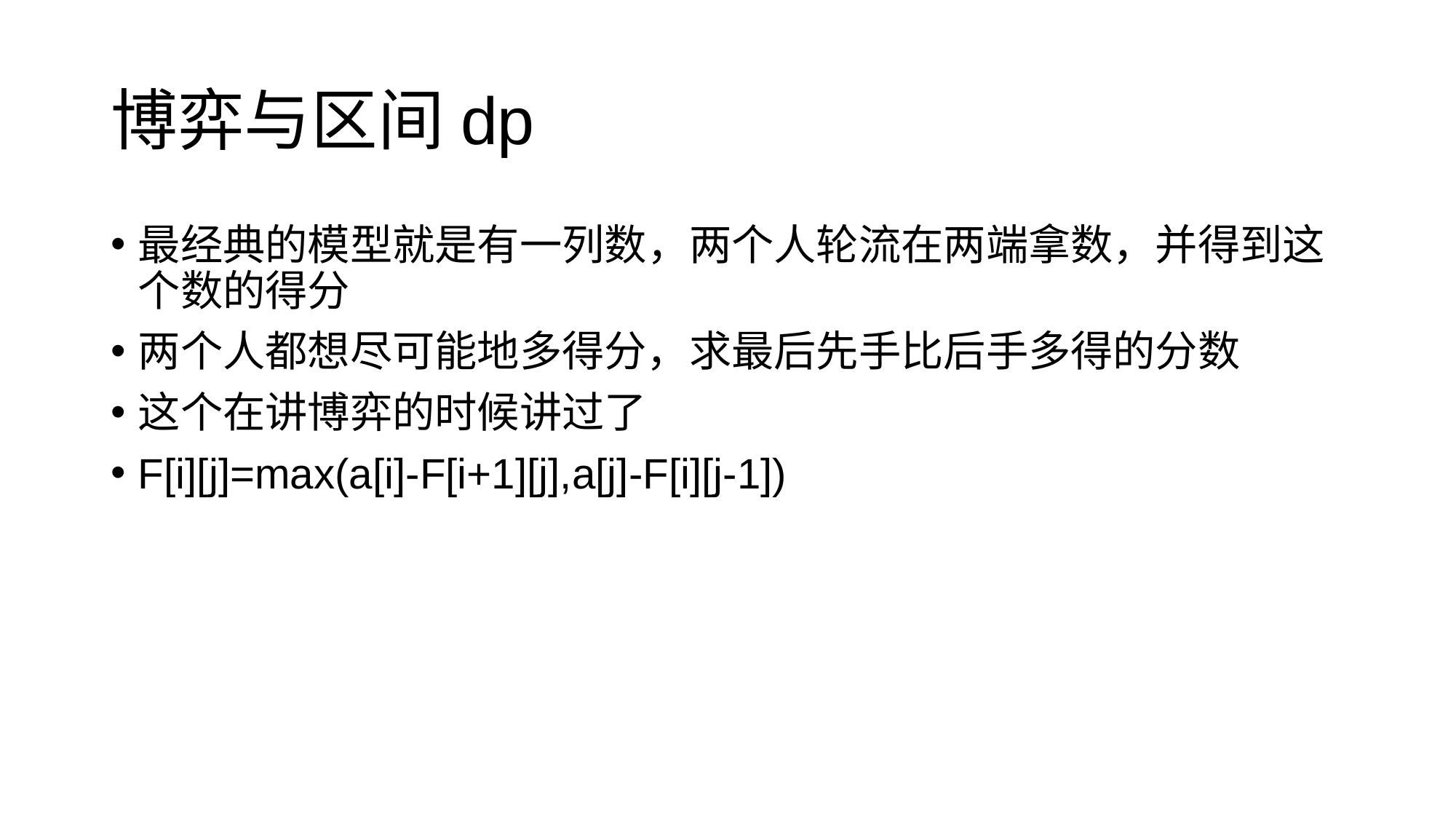

# 博弈与区间dp
最经典的模型就是有一列数，两个人轮流在两端拿数，并得到这个数的得分
两个人都想尽可能地多得分，求最后先手比后手多得的分数
这个在讲博弈的时候讲过了
F[i][j]=max(a[i]-F[i+1][j],a[j]-F[i][j-1])